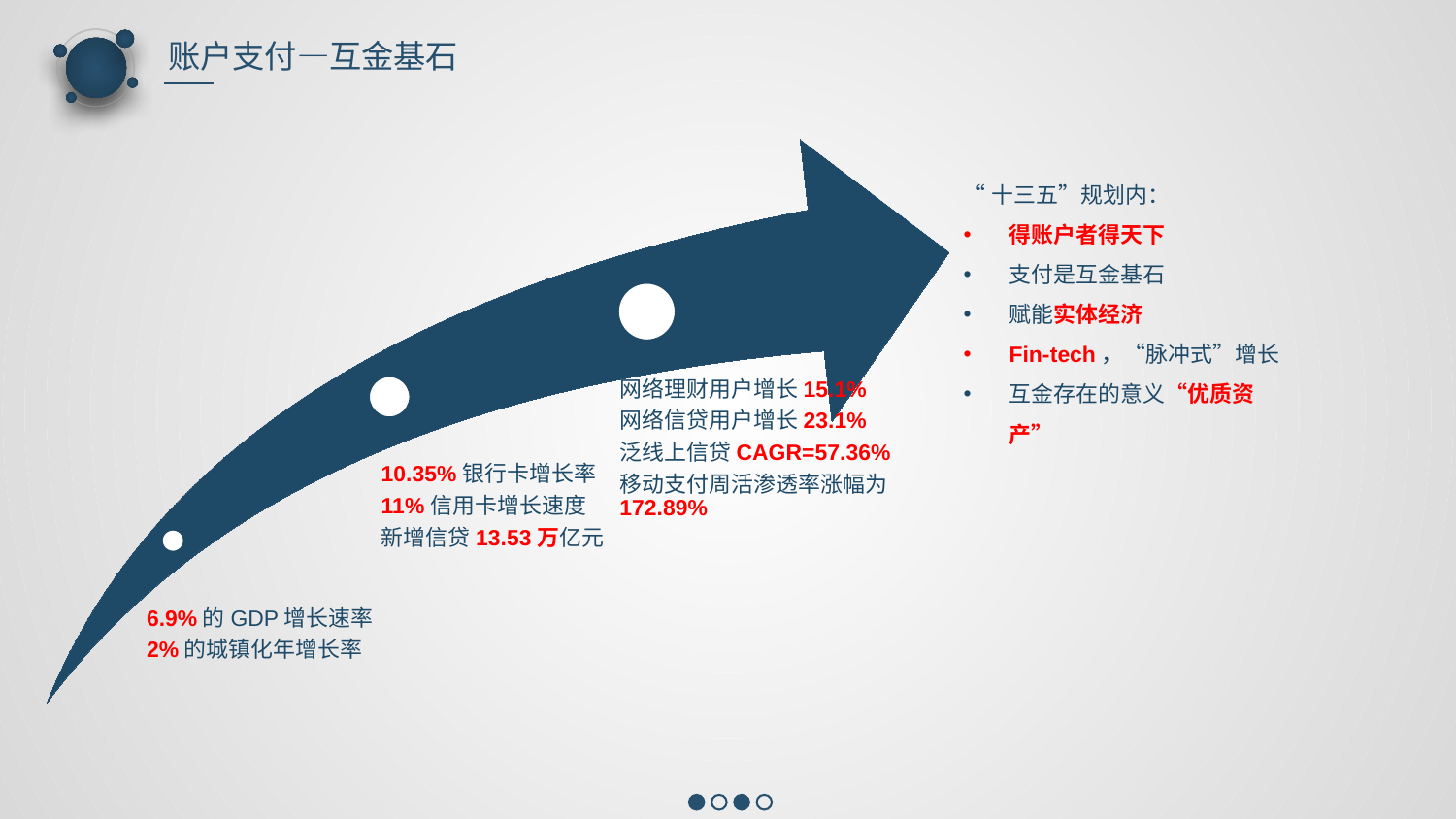

账户支付—互金基石

6.9%的GDP增长速率
2%的城镇化年增长率

10.35%银行卡增长率
11%信用卡增长速度
新增信贷13.53万亿元

网络理财用户增长15.1%
网络信贷用户增长23.1%
泛线上信贷CAGR=57.36%
移动支付周活渗透率涨幅为172.89%
“十三五”规划内：
得账户者得天下
支付是互金基石
赋能实体经济
Fin-tech，“脉冲式”增长
互金存在的意义“优质资产”